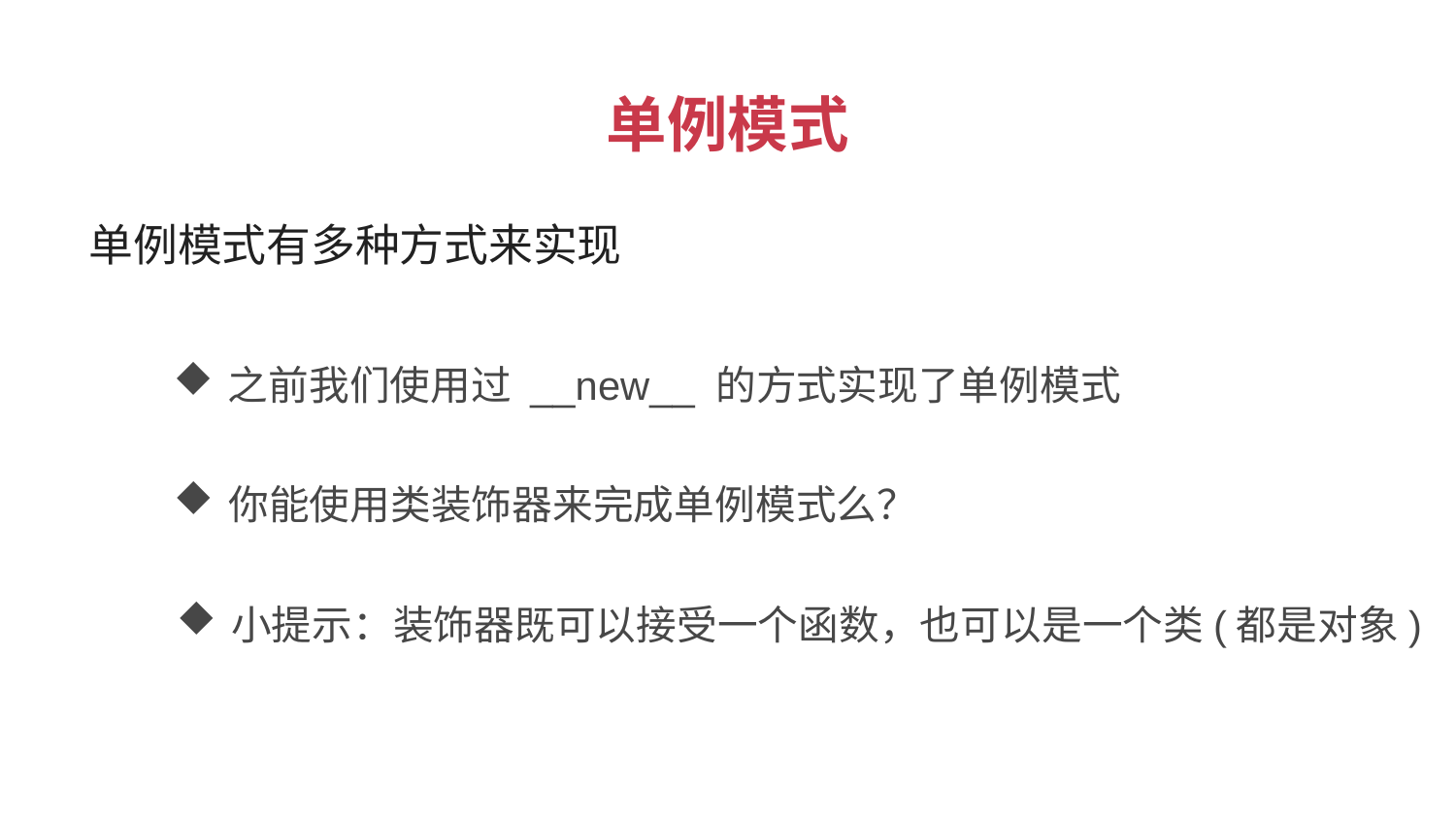

单例模式
单例模式有多种方式来实现
之前我们使用过 __new__ 的方式实现了单例模式
你能使用类装饰器来完成单例模式么？
小提示：装饰器既可以接受一个函数，也可以是一个类(都是对象)